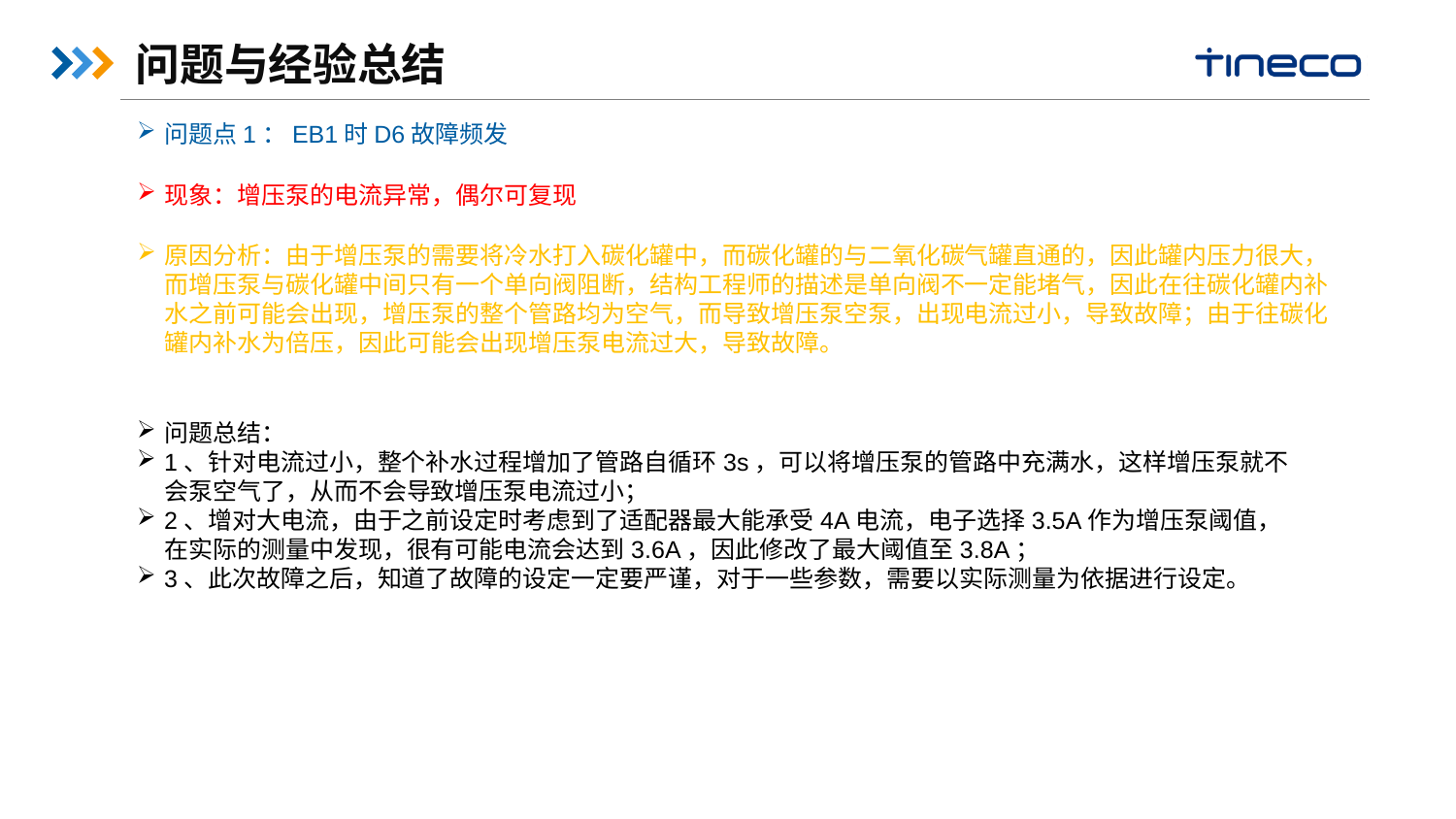

问题与经验总结
问题点1：EB1时D6故障频发
现象：增压泵的电流异常，偶尔可复现
原因分析：由于增压泵的需要将冷水打入碳化罐中，而碳化罐的与二氧化碳气罐直通的，因此罐内压力很大，而增压泵与碳化罐中间只有一个单向阀阻断，结构工程师的描述是单向阀不一定能堵气，因此在往碳化罐内补水之前可能会出现，增压泵的整个管路均为空气，而导致增压泵空泵，出现电流过小，导致故障；由于往碳化罐内补水为倍压，因此可能会出现增压泵电流过大，导致故障。
问题总结：
1、针对电流过小，整个补水过程增加了管路自循环3s，可以将增压泵的管路中充满水，这样增压泵就不会泵空气了，从而不会导致增压泵电流过小；
2、增对大电流，由于之前设定时考虑到了适配器最大能承受4A电流，电子选择3.5A作为增压泵阈值，在实际的测量中发现，很有可能电流会达到3.6A，因此修改了最大阈值至3.8A；
3、此次故障之后，知道了故障的设定一定要严谨，对于一些参数，需要以实际测量为依据进行设定。